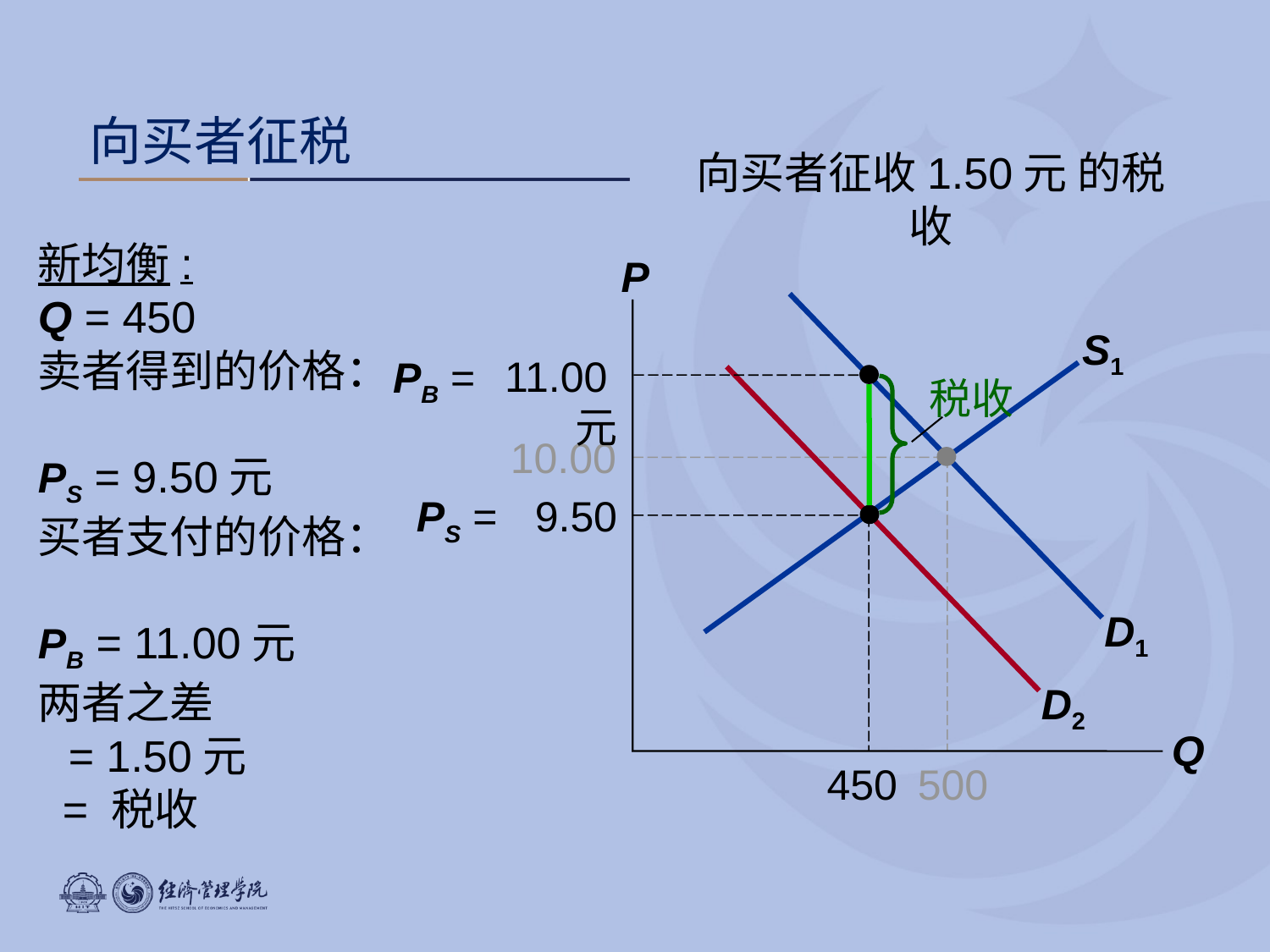

向买者征税
向买者征收1.50元 的税收
新均衡:
Q = 450
卖者得到的价格：
PS = 9.50元
买者支付的价格：
PB = 11.00元
两者之差
  = 1.50元
  = 税收
P

Q

D1
S1

PB =
11.00元

税收

D2

10.00

500
PS =
9.50

450